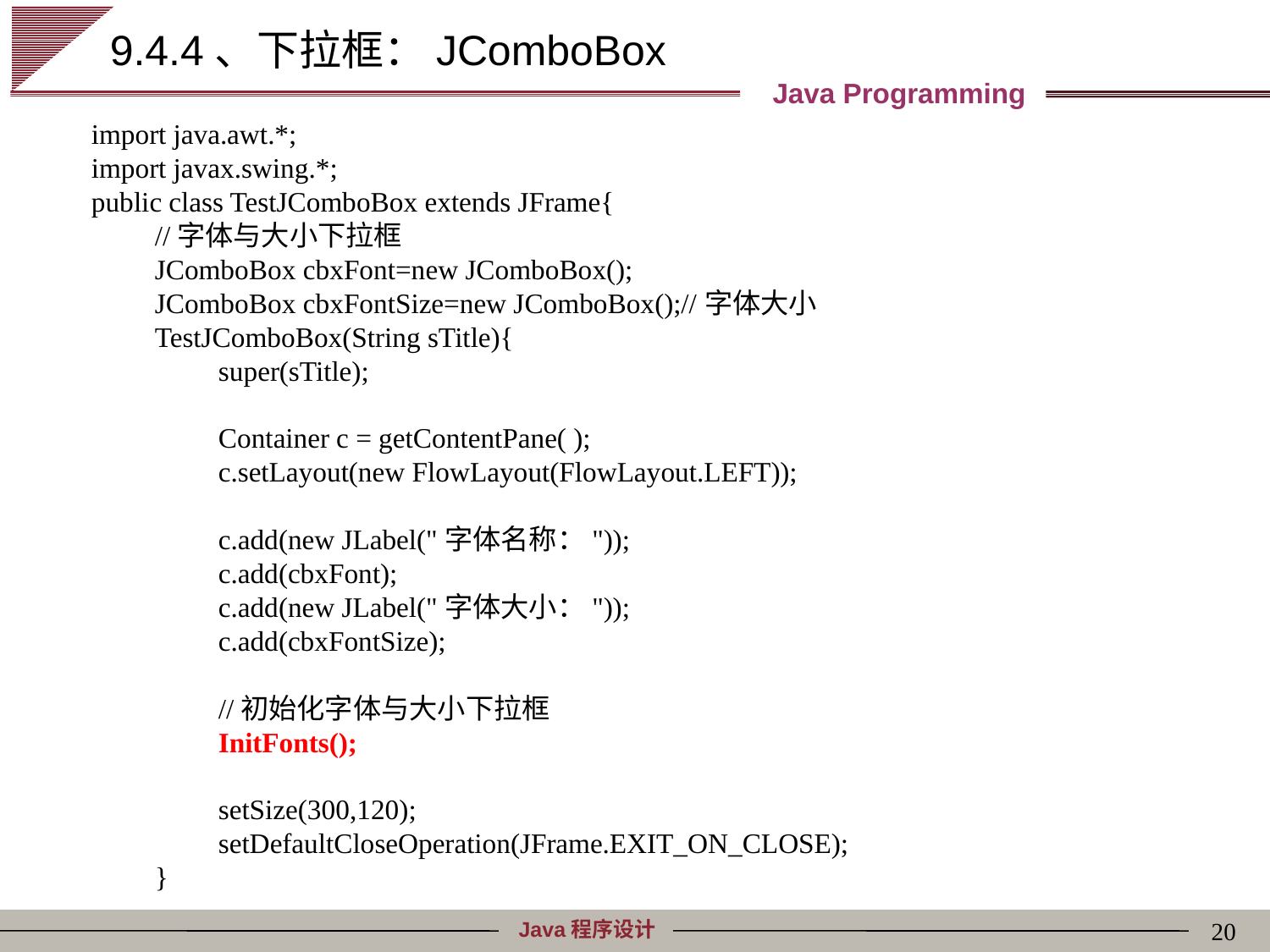

# 9.4.4、下拉框：JComboBox
import java.awt.*;
import javax.swing.*;
public class TestJComboBox extends JFrame{
//字体与大小下拉框
JComboBox cbxFont=new JComboBox();
JComboBox cbxFontSize=new JComboBox();//字体大小
TestJComboBox(String sTitle){
super(sTitle);

Container c = getContentPane( );
c.setLayout(new FlowLayout(FlowLayout.LEFT));

c.add(new JLabel("字体名称："));
c.add(cbxFont);
c.add(new JLabel("字体大小："));
c.add(cbxFontSize);

//初始化字体与大小下拉框
InitFonts();

setSize(300,120);
setDefaultCloseOperation(JFrame.EXIT_ON_CLOSE);
}